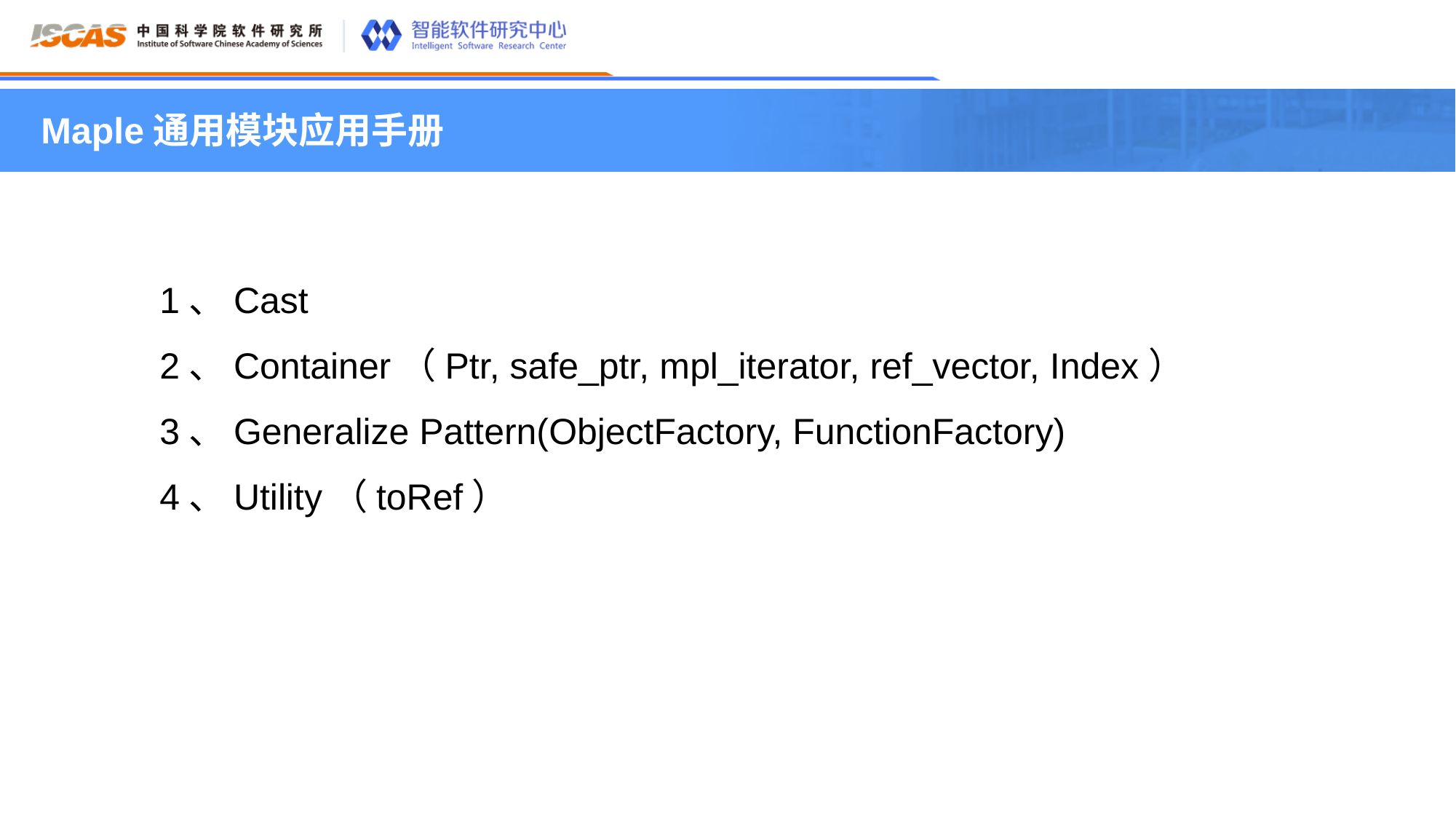

Maple通用模块应用手册
1、Cast
2、Container（Ptr, safe_ptr, mpl_iterator, ref_vector, Index）
3、Generalize Pattern(ObjectFactory, FunctionFactory)
4、Utility（toRef）